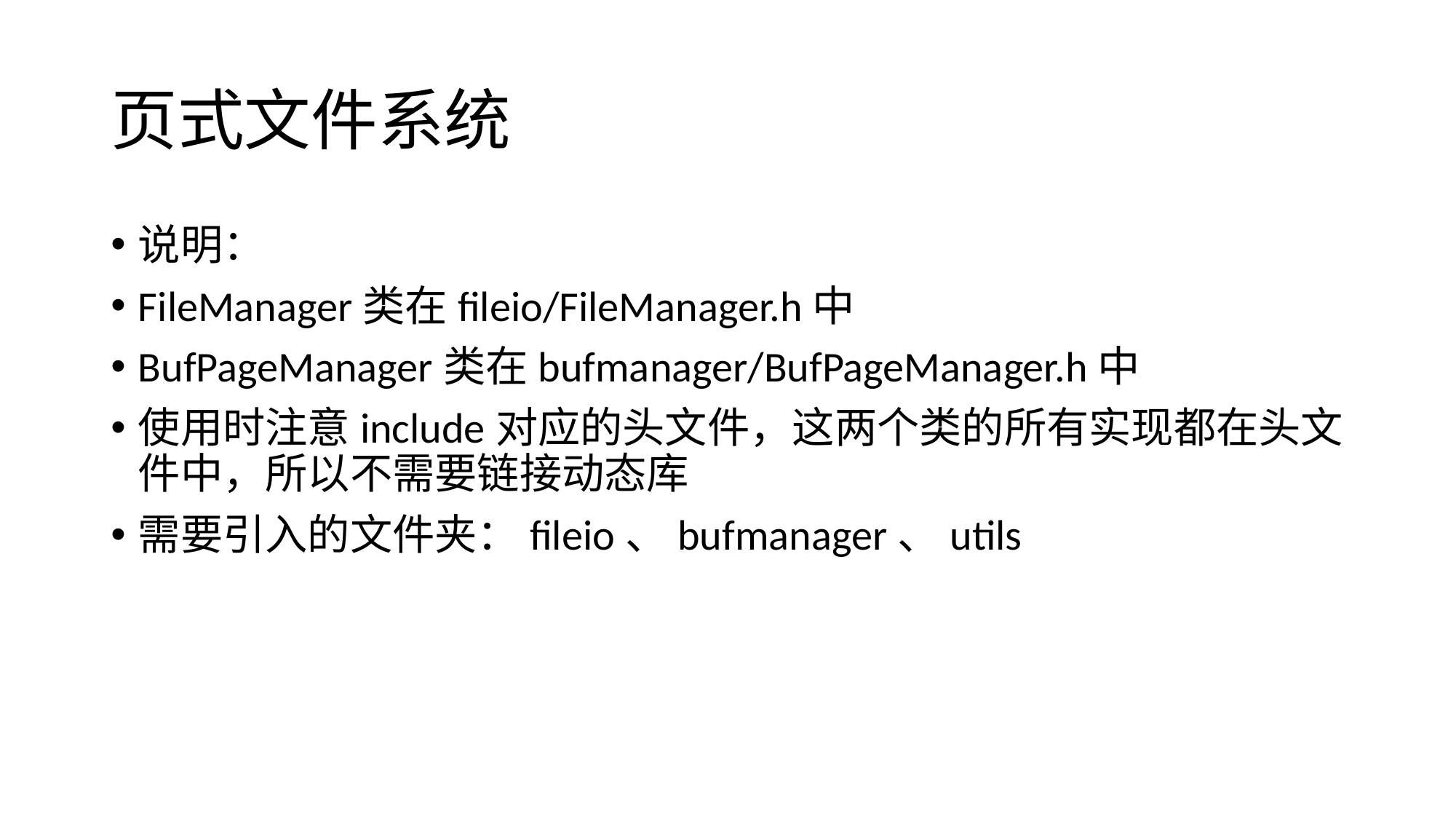

# 页式文件系统
说明：
FileManager类在fileio/FileManager.h中
BufPageManager类在bufmanager/BufPageManager.h中
使用时注意include对应的头文件，这两个类的所有实现都在头文件中，所以不需要链接动态库
需要引入的文件夹：fileio、bufmanager、utils